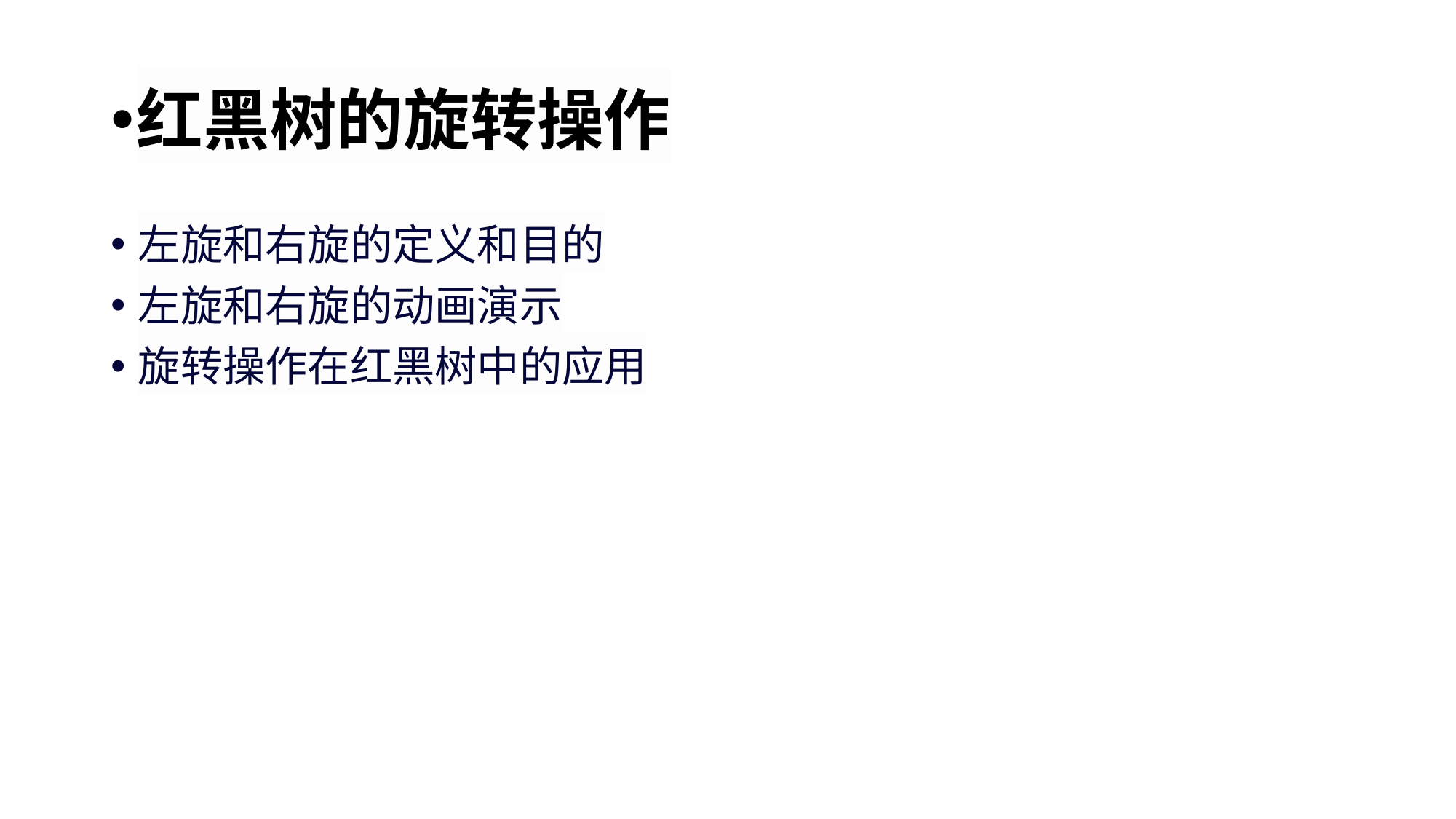

# 红黑树的旋转操作
左旋和右旋的定义和目的
左旋和右旋的动画演示
旋转操作在红黑树中的应用